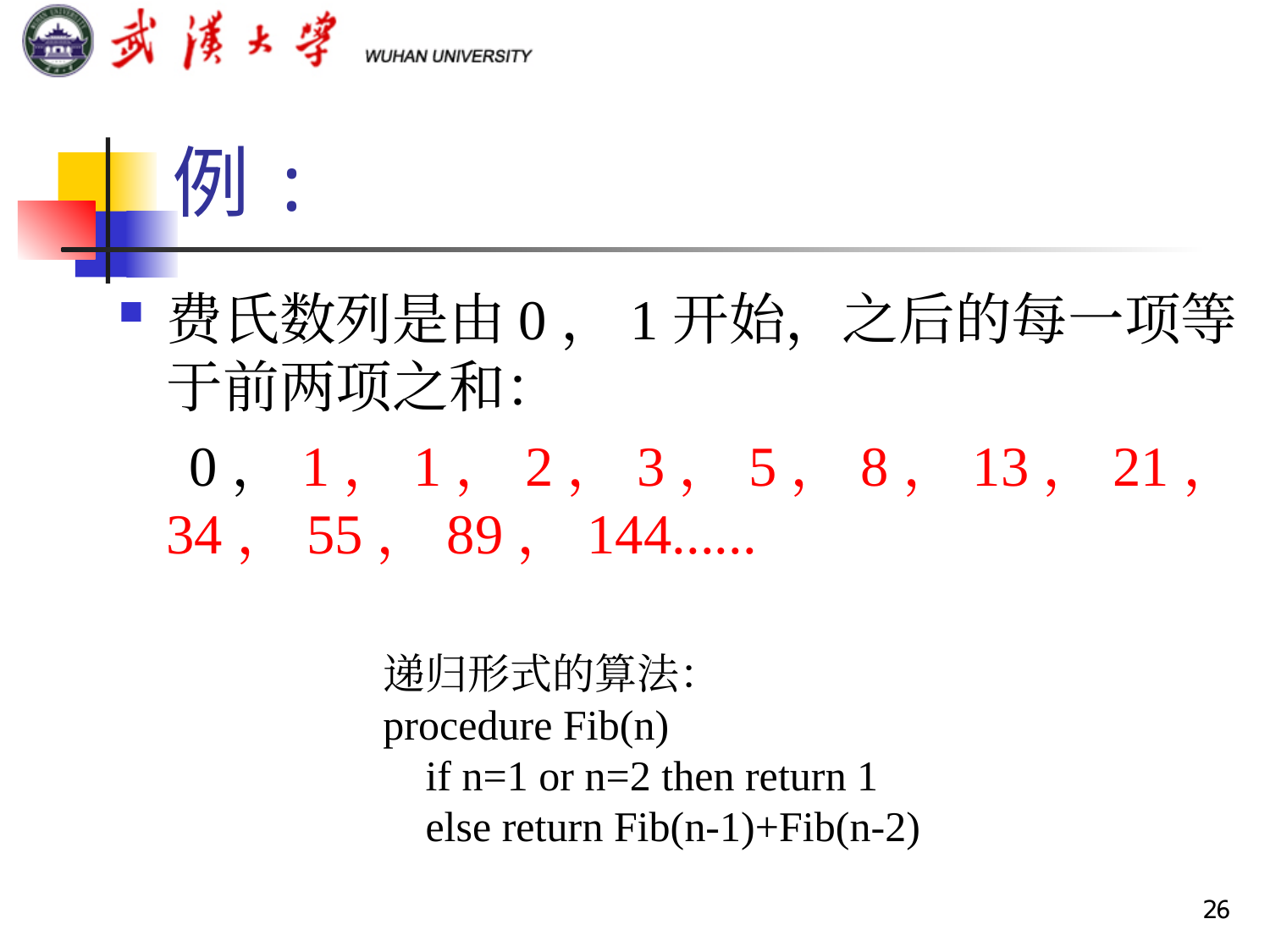

# 例:
费氏数列是由0，1开始，之后的每一项等于前两项之和：
     0，1，1，2，3，5，8，13，21，34，55，89，144......
递归形式的算法：
procedure Fib(n)
    if n=1 or n=2 then return 1
    else return Fib(n-1)+Fib(n-2)
26